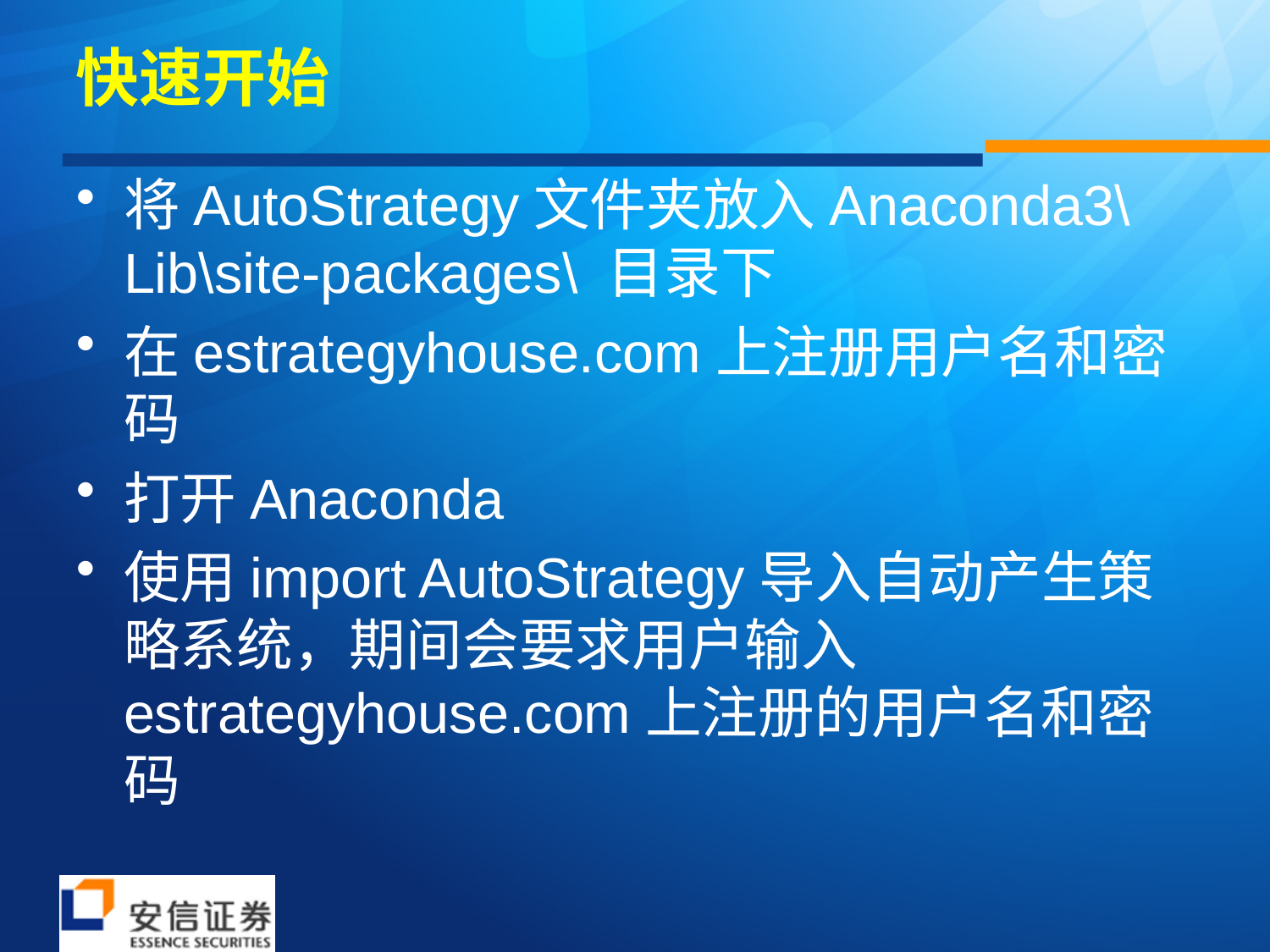

# 快速开始
将AutoStrategy文件夹放入Anaconda3\Lib\site-packages\ 目录下
在estrategyhouse.com上注册用户名和密码
打开Anaconda
使用import AutoStrategy导入自动产生策略系统，期间会要求用户输入estrategyhouse.com上注册的用户名和密码